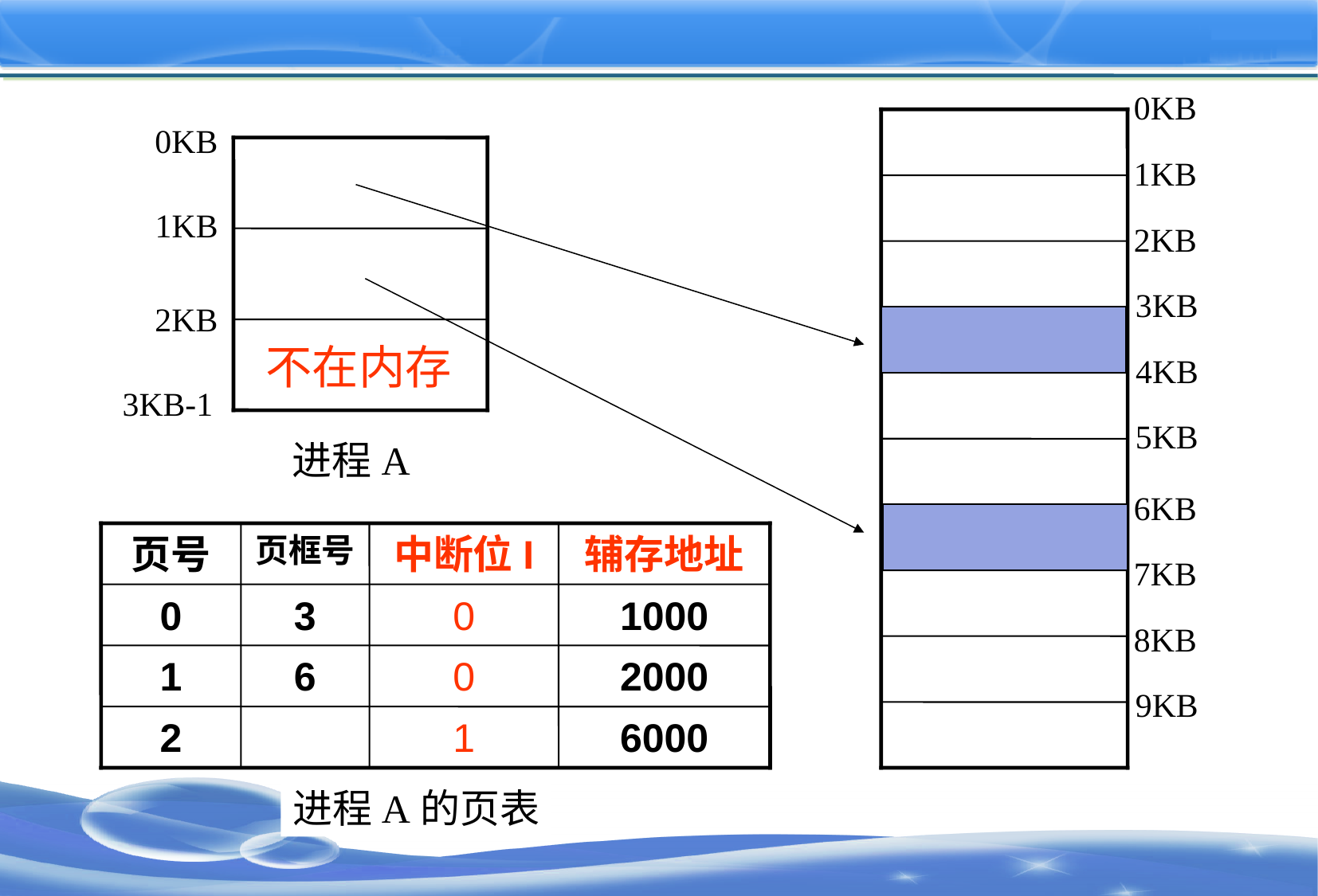

#
0KB

1KB
2KB
3KB
4KB
5KB
6KB
7KB
8KB
9KB

0KB

1KB

2KB

3KB-1

进程A

不在内存

页号

页框号

中断位I

辅存地址

0

3
0
1000
1

6
0
2000
2

1
6000

进程A的页表